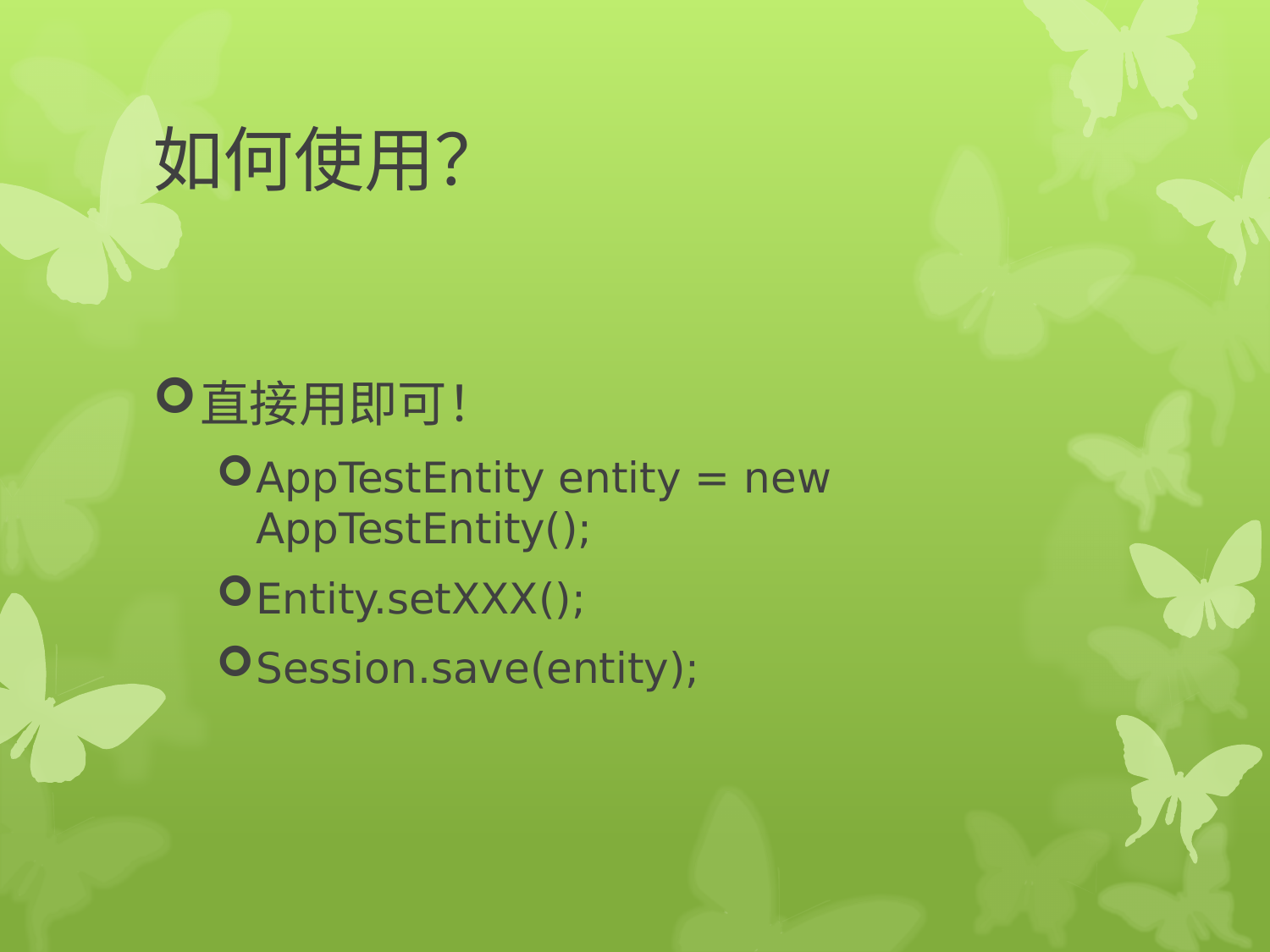

# 如何使用？
直接用即可！
AppTestEntity entity = new AppTestEntity();
Entity.setXXX();
Session.save(entity);